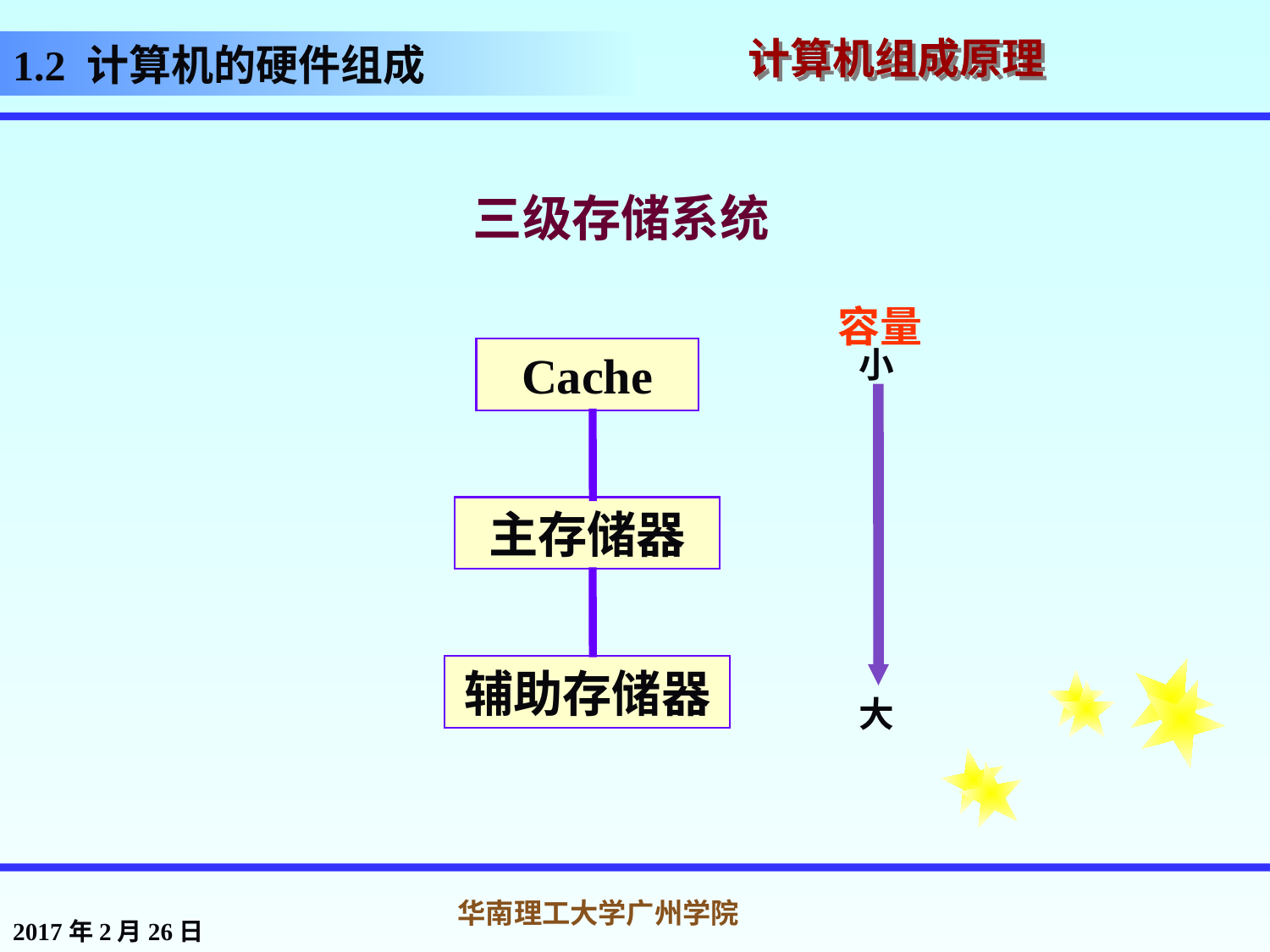

1.2 计算机的硬件组成
三级存储系统
容量
小
Cache

主存储器

辅助存储器

大
2017年2月26日